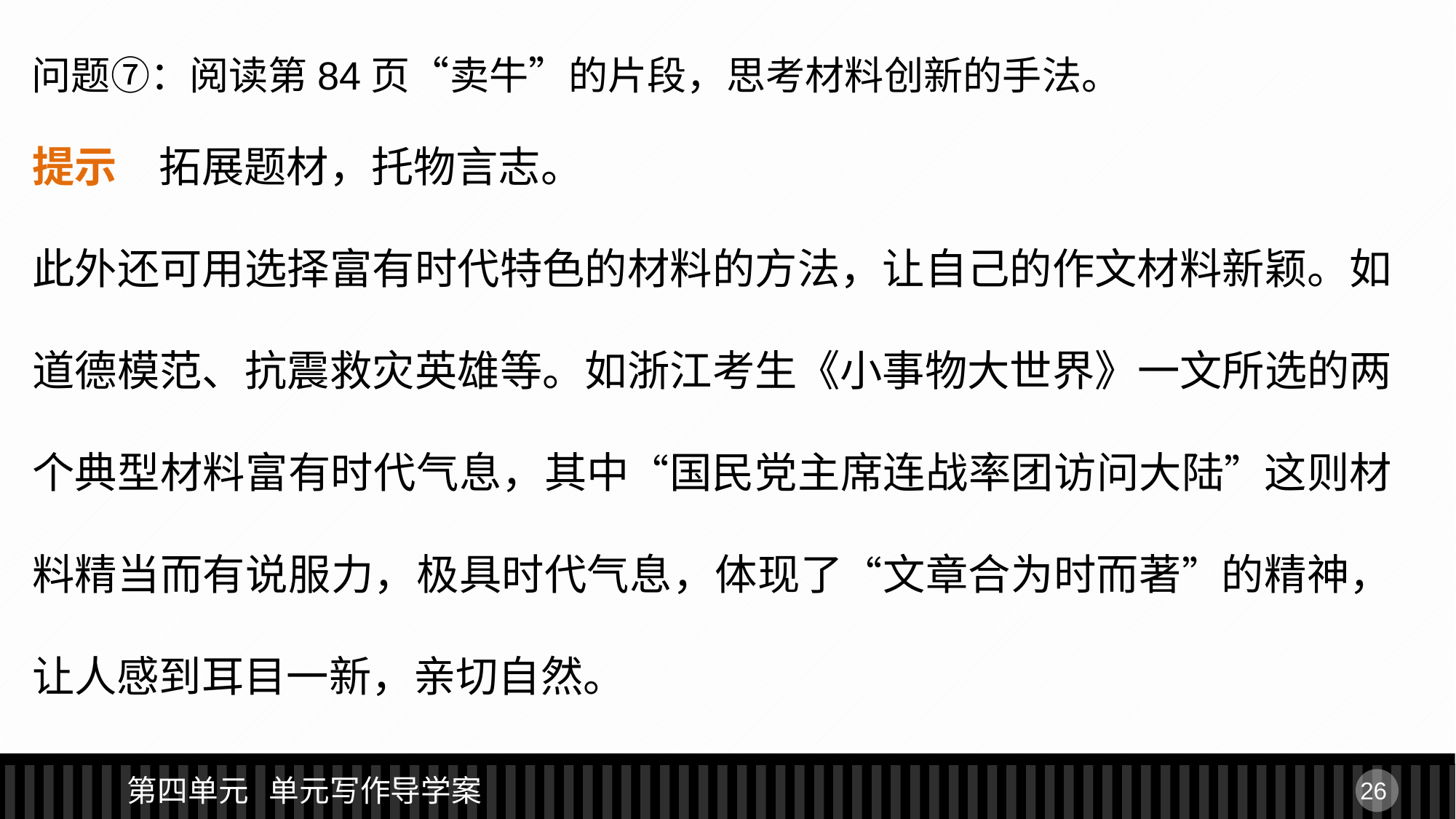

问题⑦：阅读第84页“卖牛”的片段，思考材料创新的手法。
提示　拓展题材，托物言志。
此外还可用选择富有时代特色的材料的方法，让自己的作文材料新颖。如道德模范、抗震救灾英雄等。如浙江考生《小事物大世界》一文所选的两个典型材料富有时代气息，其中“国民党主席连战率团访问大陆”这则材料精当而有说服力，极具时代气息，体现了“文章合为时而著”的精神，让人感到耳目一新，亲切自然。